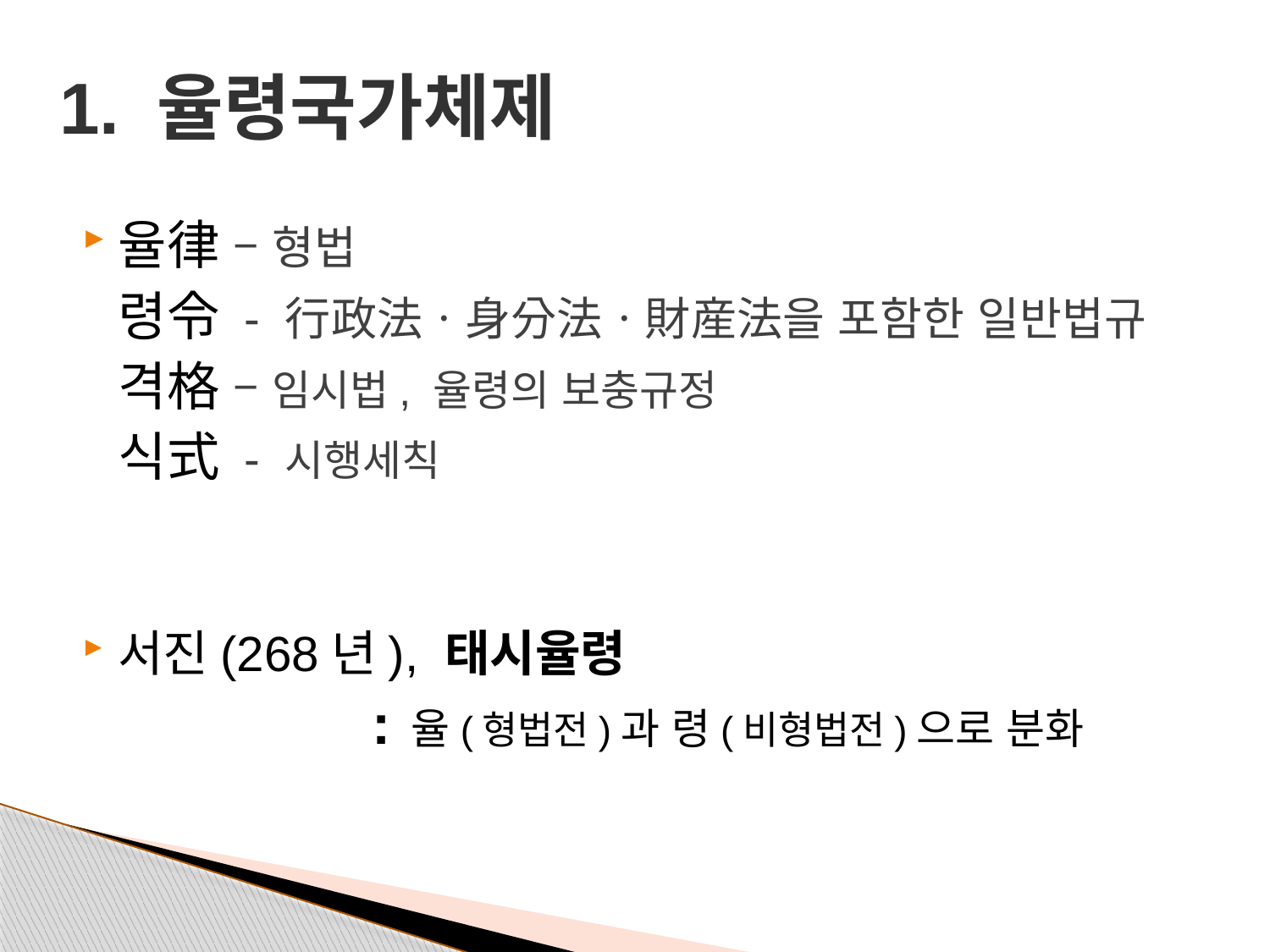

# 1. 율령국가체제
율律 – 형법
	령令 - 行政法ㆍ身分法ㆍ財産法을 포함한 일반법규
	격格 – 임시법, 율령의 보충규정
	식式 - 시행세칙

서진(268년), 태시율령
			: 율(형법전)과 령(비형법전)으로 분화